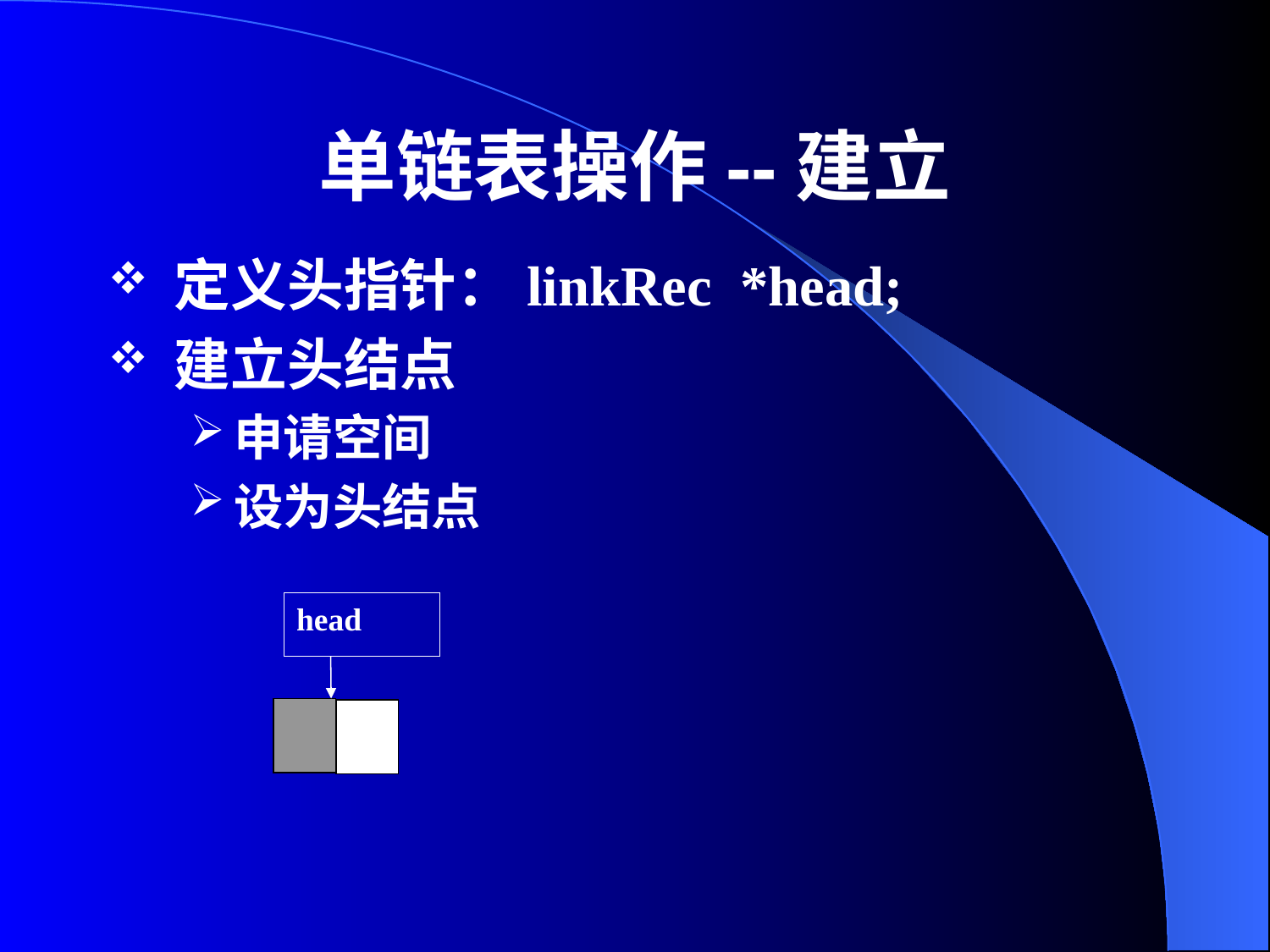

# 单链表操作--建立
定义头指针：linkRec  *head;
建立头结点
申请空间
设为头结点
head